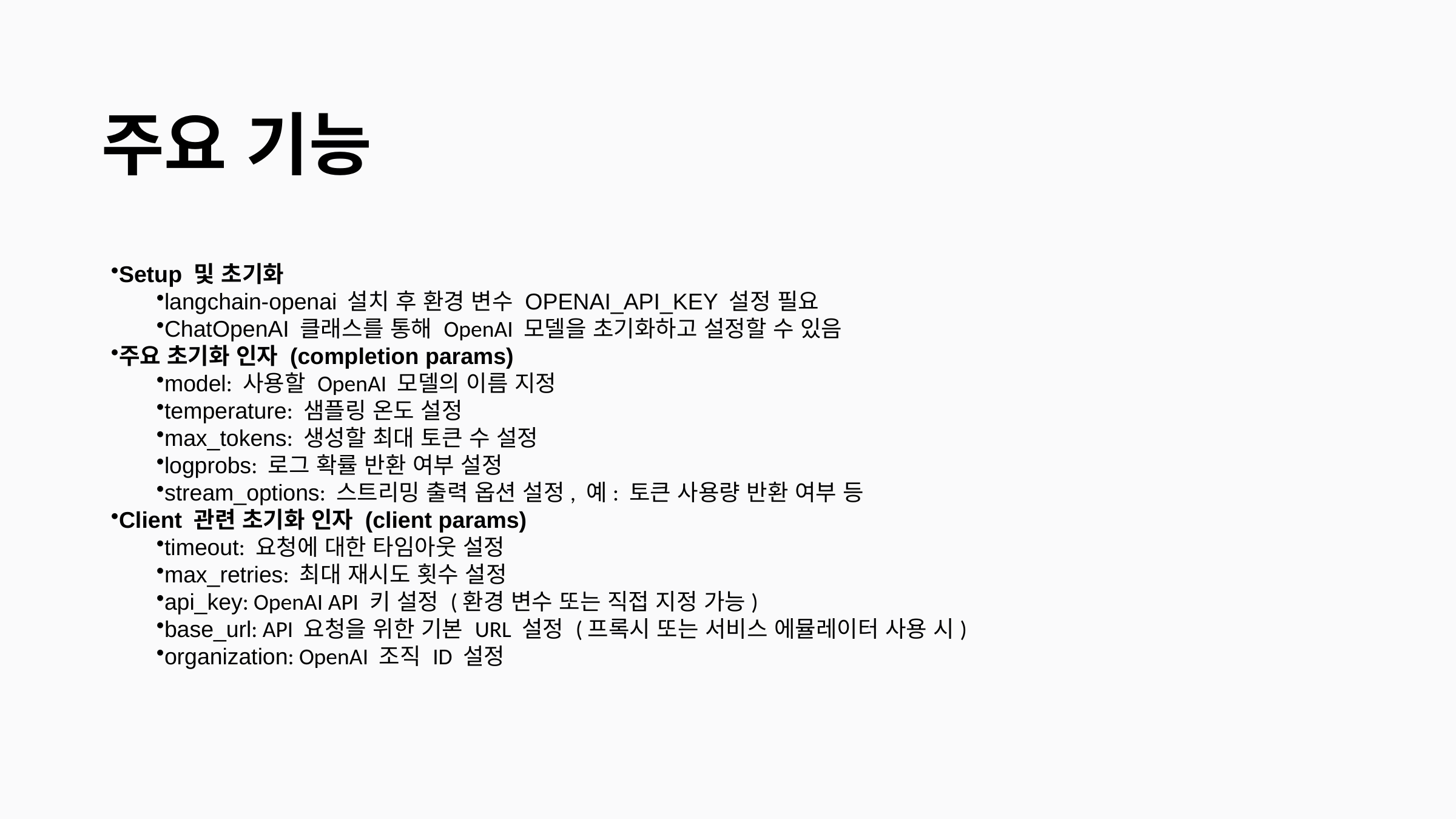

주요 기능

Setup 및 초기화
langchain-openai 설치 후 환경 변수 OPENAI_API_KEY 설정 필요
ChatOpenAI 클래스를 통해 OpenAI 모델을 초기화하고 설정할 수 있음
주요 초기화 인자 (completion params)
model: 사용할 OpenAI 모델의 이름 지정
temperature: 샘플링 온도 설정
max_tokens: 생성할 최대 토큰 수 설정
logprobs: 로그 확률 반환 여부 설정
stream_options: 스트리밍 출력 옵션 설정, 예: 토큰 사용량 반환 여부 등
Client 관련 초기화 인자 (client params)
timeout: 요청에 대한 타임아웃 설정
max_retries: 최대 재시도 횟수 설정
api_key: OpenAI API 키 설정 (환경 변수 또는 직접 지정 가능)
base_url: API 요청을 위한 기본 URL 설정 (프록시 또는 서비스 에뮬레이터 사용 시)
organization: OpenAI 조직 ID 설정